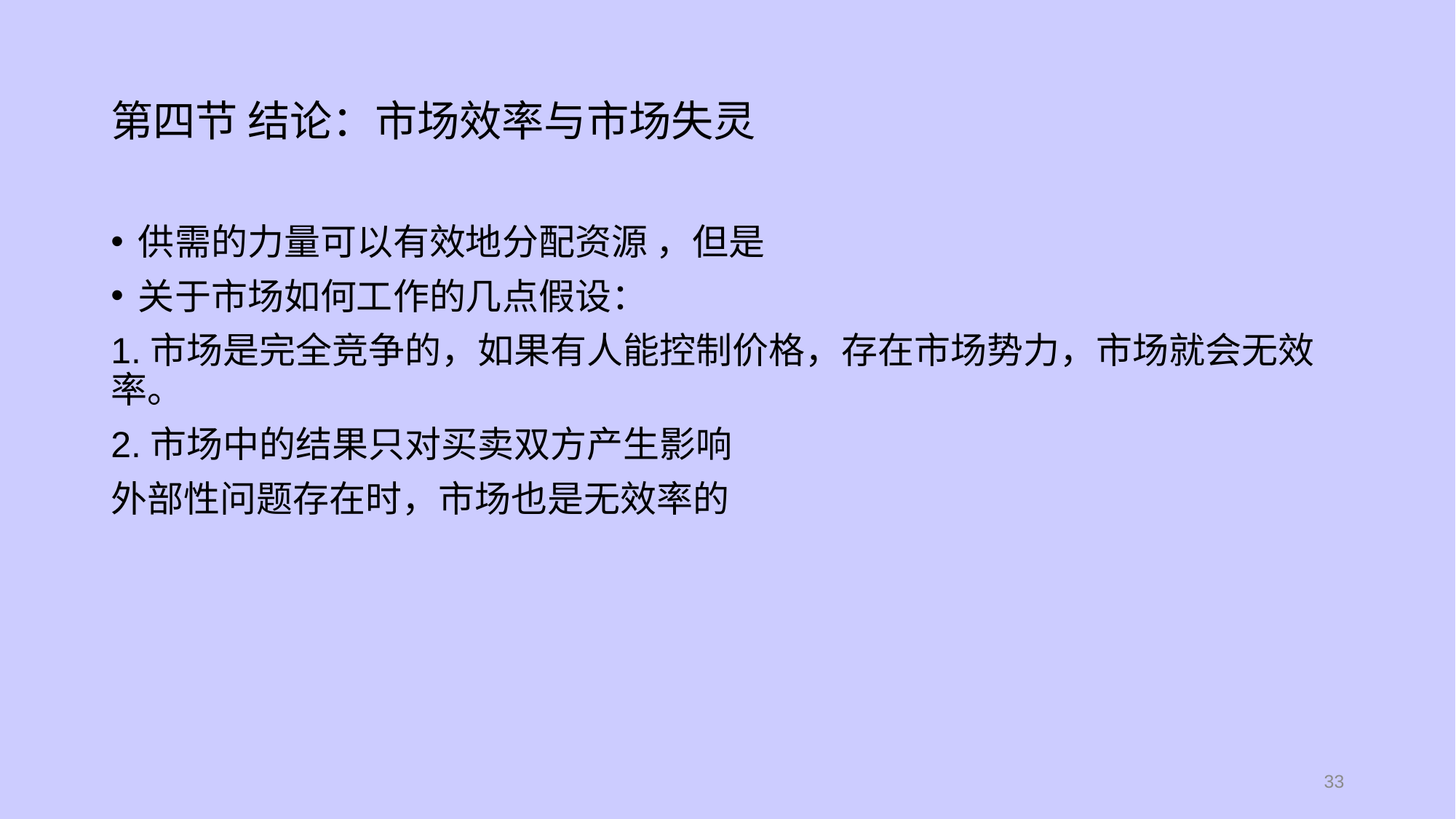

# 第四节 结论：市场效率与市场失灵
供需的力量可以有效地分配资源 ，但是
关于市场如何工作的几点假设：
1.市场是完全竞争的，如果有人能控制价格，存在市场势力，市场就会无效率。
2.市场中的结果只对买卖双方产生影响
外部性问题存在时，市场也是无效率的

33